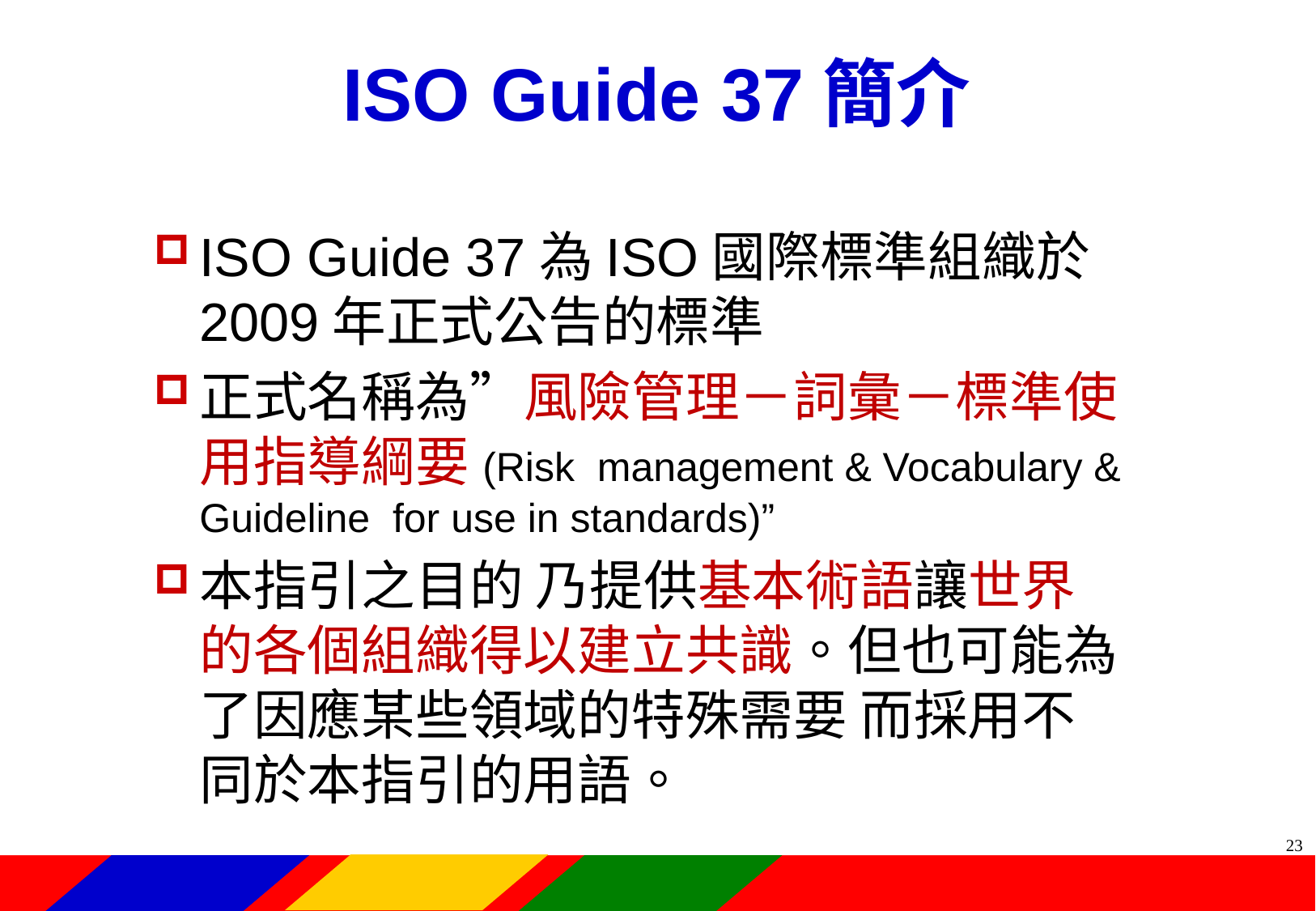

ISO Guide 37簡介
ISO Guide 37為ISO國際標準組織於2009年正式公告的標準
正式名稱為”風險管理－詞彙－標準使用指導綱要(Risk  management & Vocabulary & Guideline  for use in standards)”
本指引之目的 乃提供基本術語讓世界的各個組織得以建立共識。但也可能為了因應某些領域的特殊需要 而採用不同於本指引的用語。
23